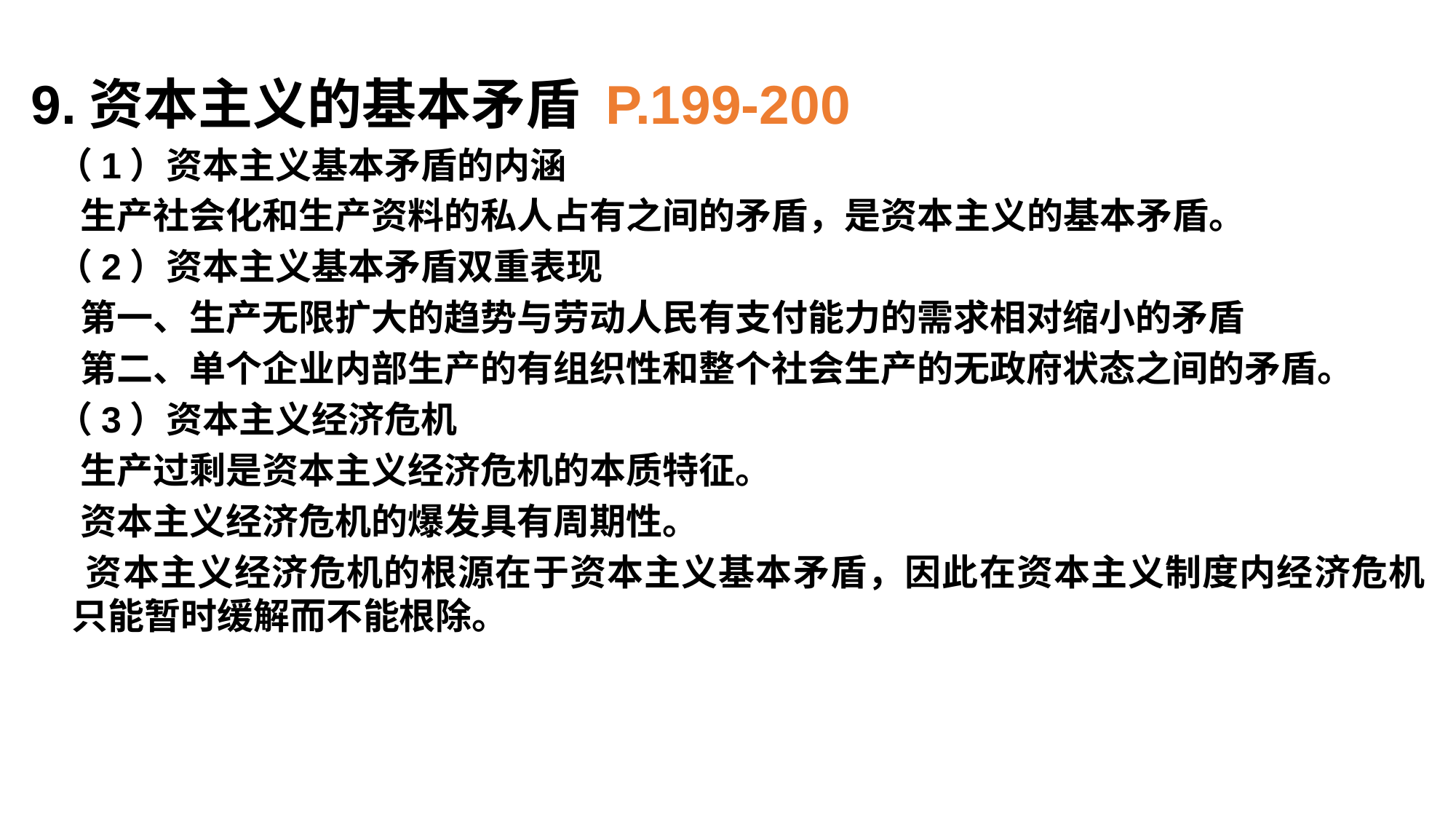

9.资本主义的基本矛盾 P.199-200
  （1）资本主义基本矛盾的内涵
     生产社会化和生产资料的私人占有之间的矛盾，是资本主义的基本矛盾。
  （2）资本主义基本矛盾双重表现
     第一、生产无限扩大的趋势与劳动人民有支付能力的需求相对缩小的矛盾
     第二、单个企业内部生产的有组织性和整个社会生产的无政府状态之间的矛盾。
  （3）资本主义经济危机
     生产过剩是资本主义经济危机的本质特征。
     资本主义经济危机的爆发具有周期性。
     资本主义经济危机的根源在于资本主义基本矛盾，因此在资本主义制度内经济危机只能暂时缓解而不能根除。